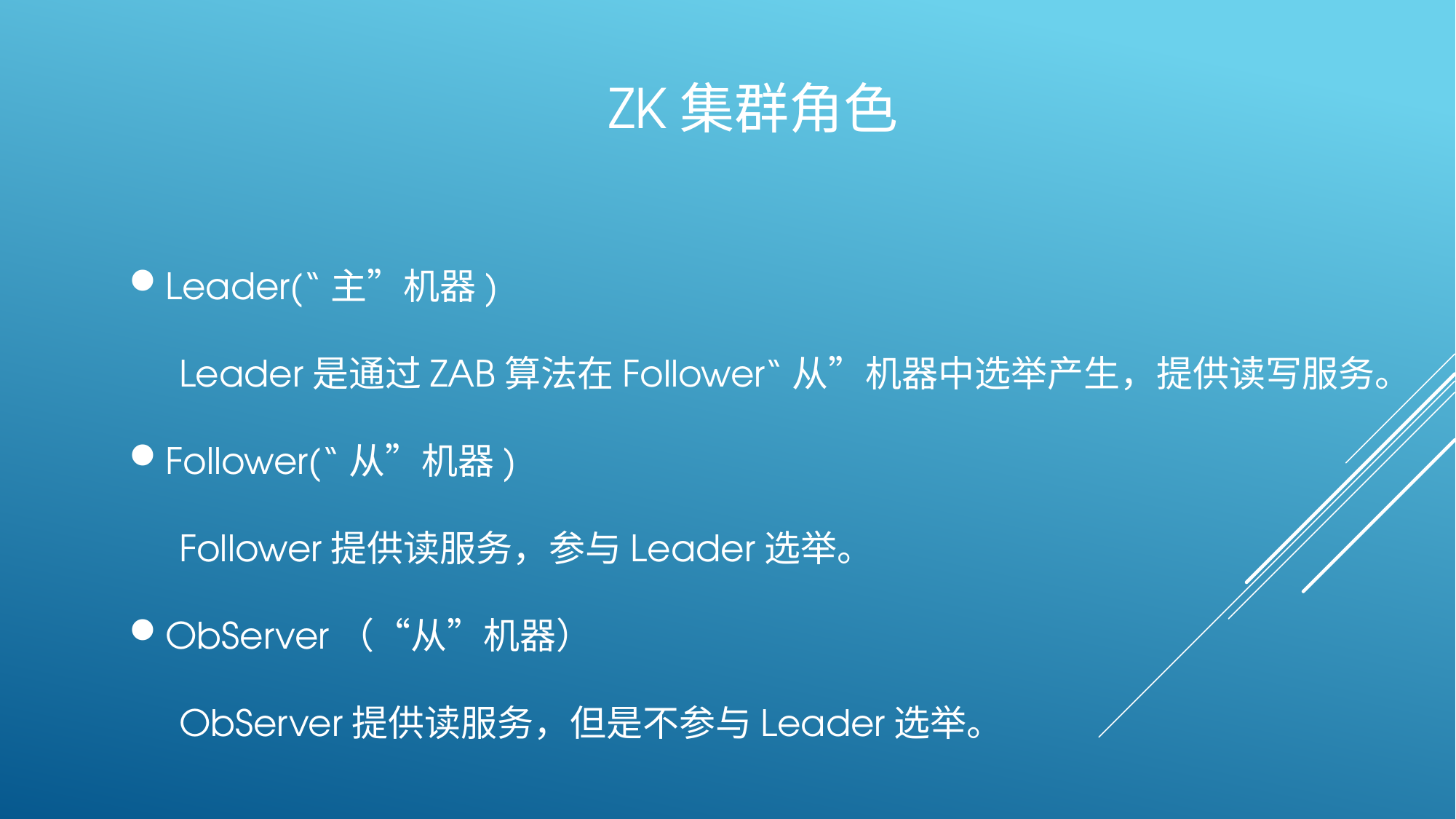

# zk集群角色
Leader(“主”机器)

     Leader是通过ZAB算法在Follower“从”机器中选举产生，提供读写服务。

Follower(“从”机器)

     Follower提供读服务，参与Leader选举。

ObServer（“从”机器）

     ObServer提供读服务，但是不参与Leader选举。